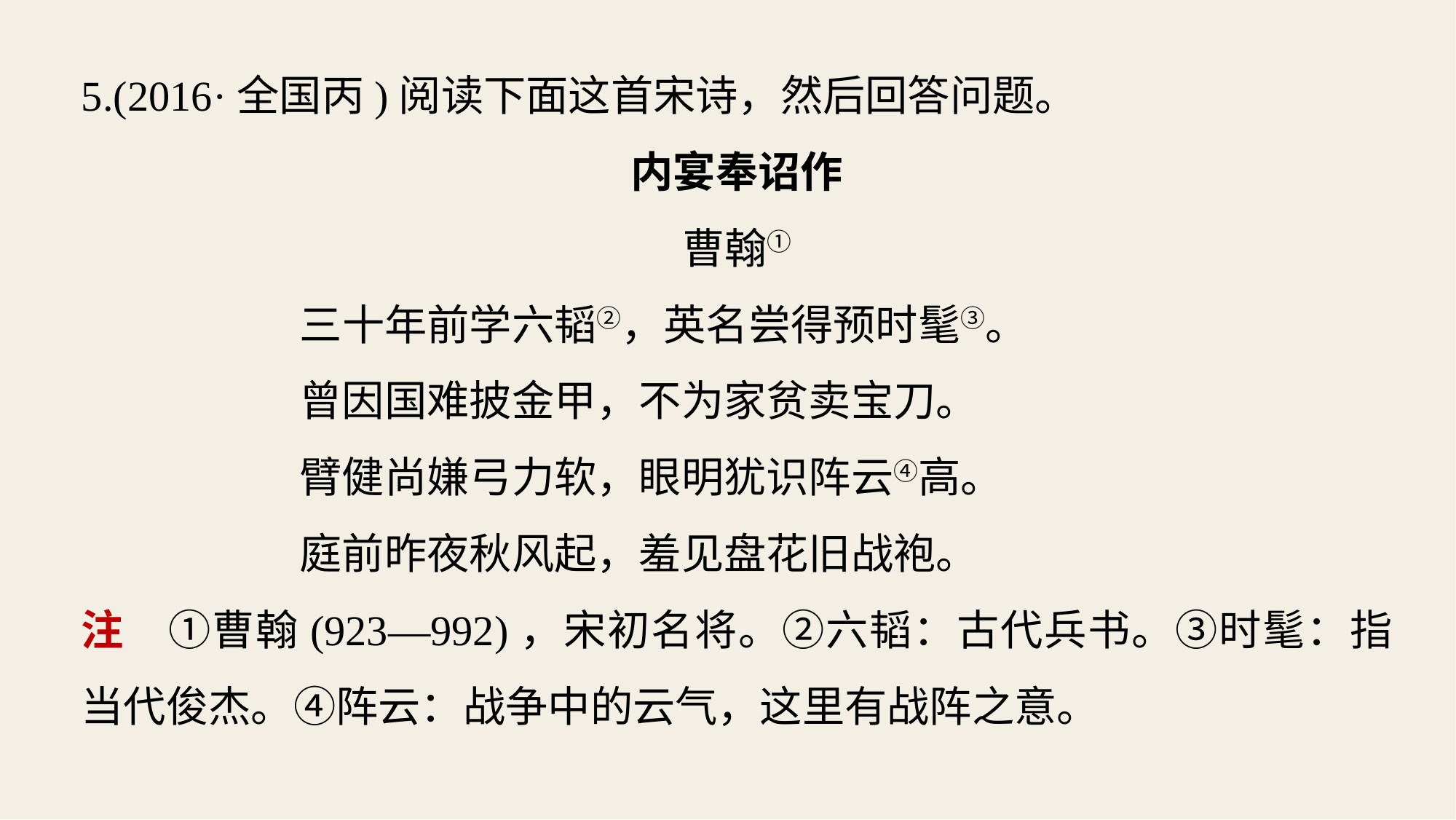

5.(2016·全国丙)阅读下面这首宋诗，然后回答问题。
内宴奉诏作
曹翰①
		三十年前学六韬②，英名尝得预时髦③。
		曾因国难披金甲，不为家贫卖宝刀。
		臂健尚嫌弓力软，眼明犹识阵云④高。
		庭前昨夜秋风起，羞见盘花旧战袍。
注　①曹翰(923—992)，宋初名将。②六韬：古代兵书。③时髦：指当代俊杰。④阵云：战争中的云气，这里有战阵之意。